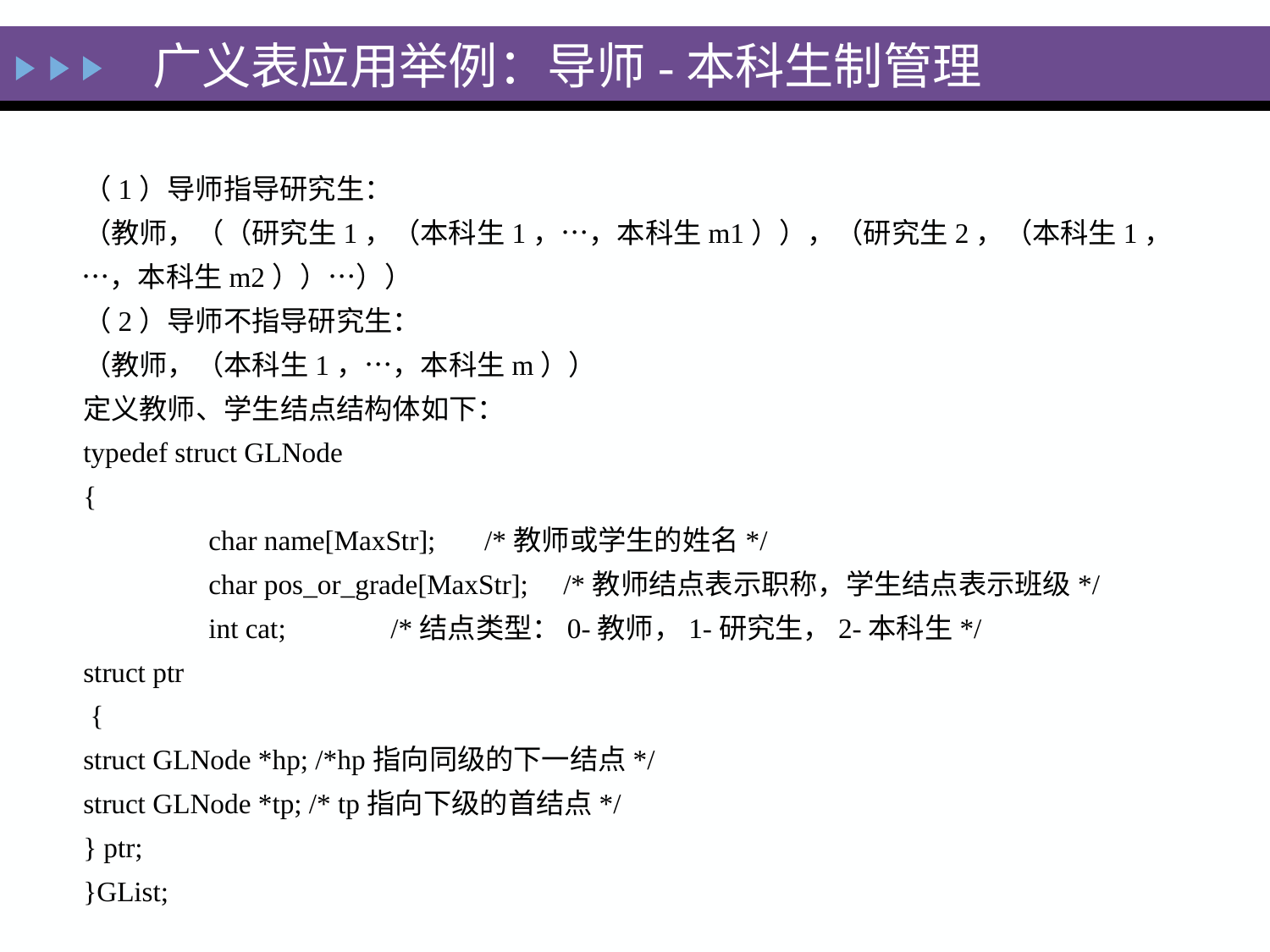

# 广义表应用举例：导师-本科生制管理
（1）导师指导研究生：
（教师，（（研究生1，（本科生1，…，本科生m1）），（研究生2，（本科生1，…，本科生m2））…））
（2）导师不指导研究生：
（教师，（本科生1，…，本科生m））
定义教师、学生结点结构体如下：
typedef struct GLNode
{
	char name[MaxStr];       /*教师或学生的姓名*/
	char pos_or_grade[MaxStr];     /*教师结点表示职称，学生结点表示班级*/
	int cat;               /*结点类型：0-教师，1-研究生，2-本科生*/
struct ptr
 {
struct GLNode *hp; /*hp指向同级的下一结点*/
struct GLNode *tp; /* tp指向下级的首结点*/
} ptr;
}GList;